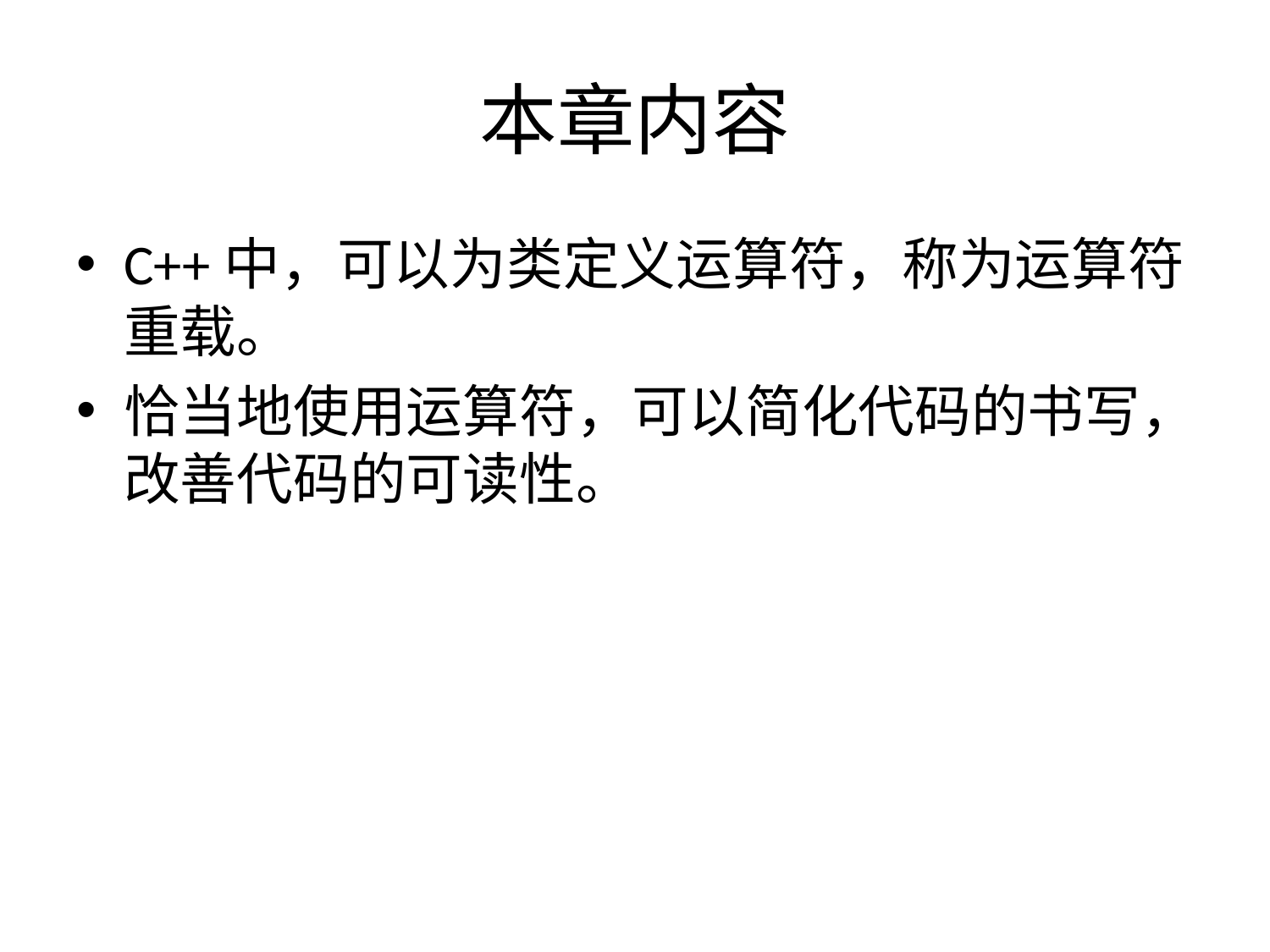

# 本章内容
C++中，可以为类定义运算符，称为运算符重载。
恰当地使用运算符，可以简化代码的书写，改善代码的可读性。